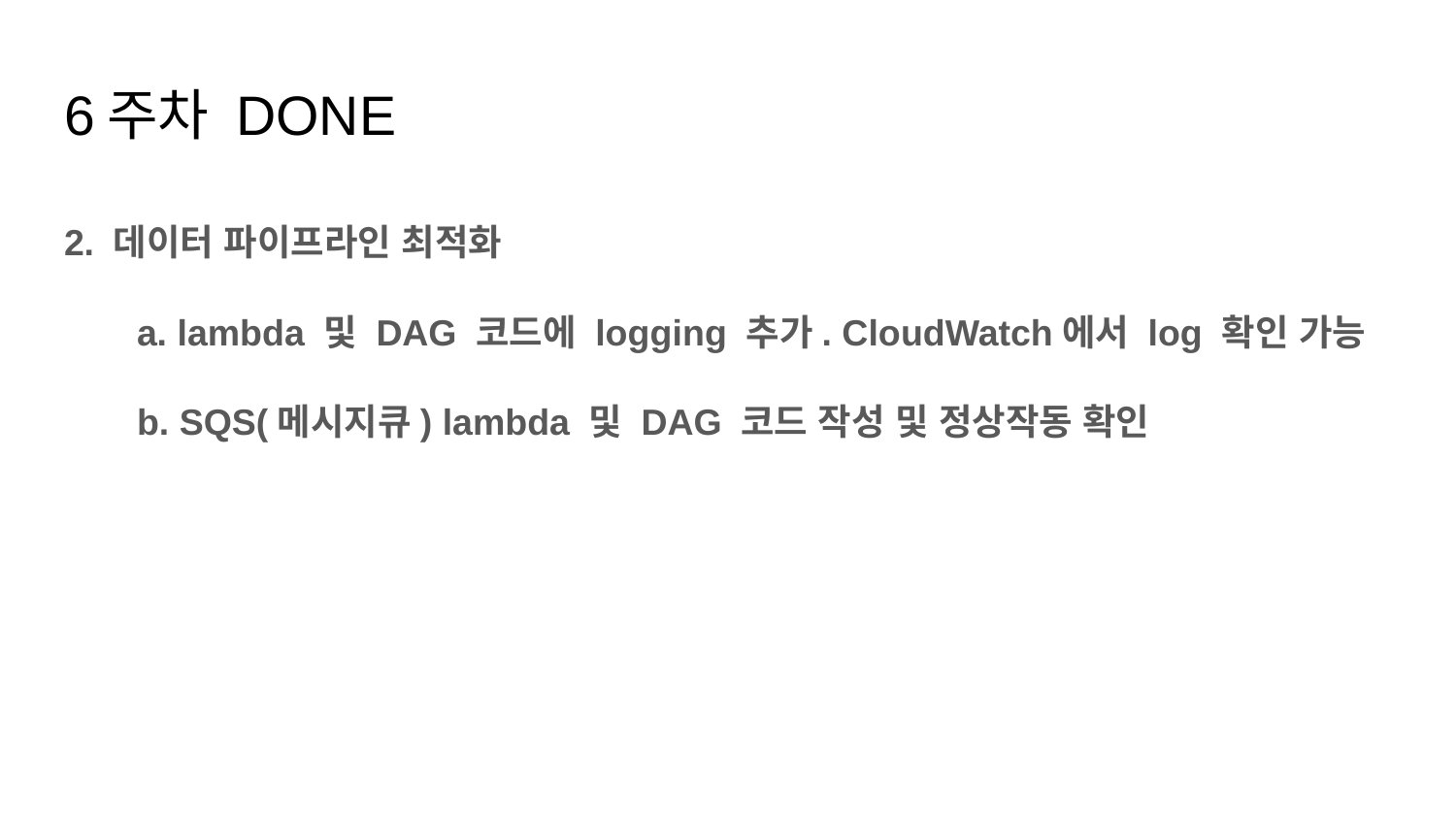

# 6주차 DONE
2. 데이터 파이프라인 최적화
a. lambda 및 DAG 코드에 logging 추가. CloudWatch에서 log 확인 가능
b. SQS(메시지큐) lambda 및 DAG 코드 작성 및 정상작동 확인